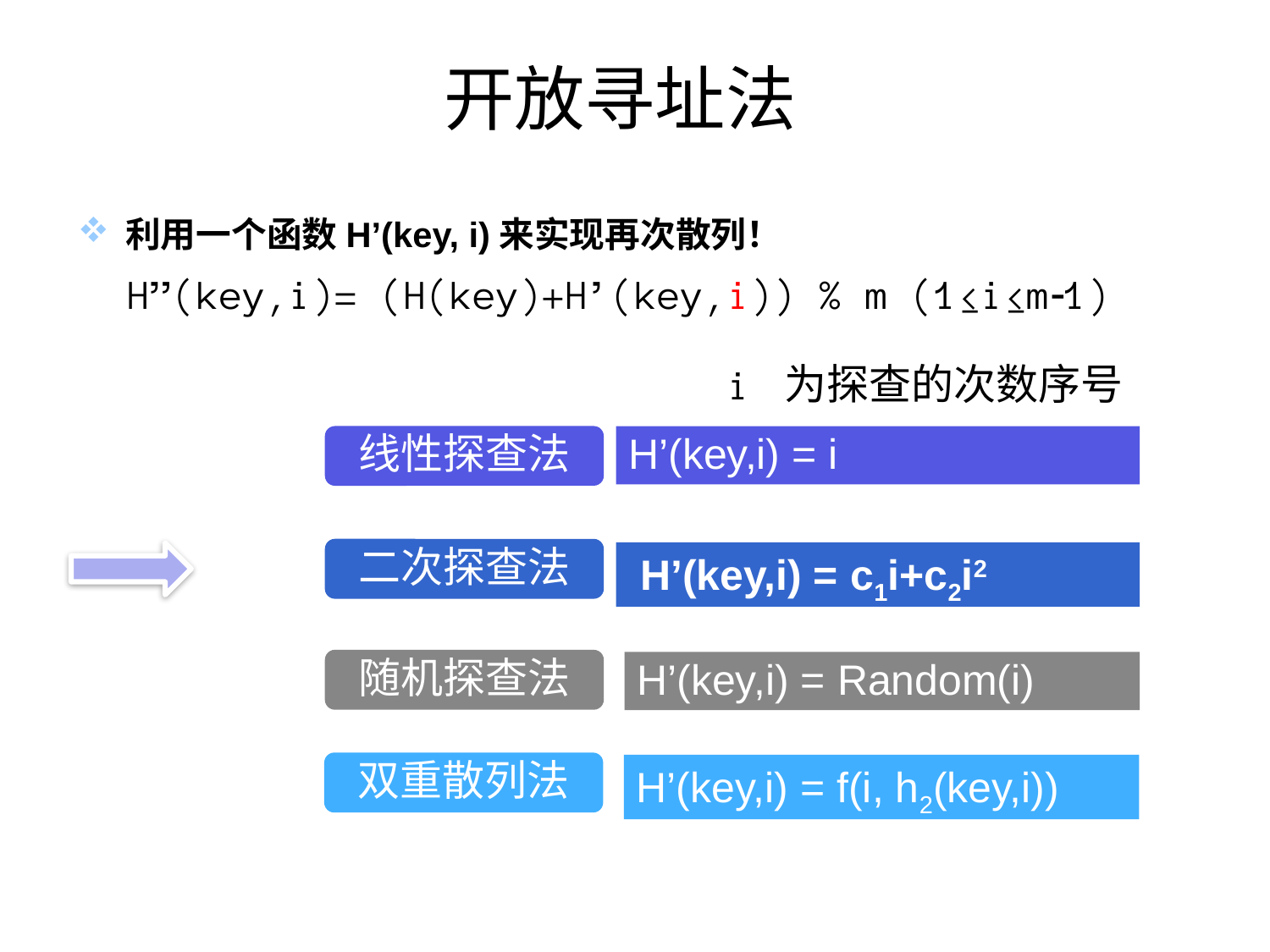

# 开放寻址法
利用一个函数H’(key, i)来实现再次散列！

H”(key,i)= (H(key)+H’(key,i)) % m (1≤i≤m−1)

                          i 为探查的次数序号
线性探查法
H’(key,i) = i
二次探查法
 H’(key,i) = c1i+c2i2

随机探查法
H’(key,i) = Random(i)
双重散列法
H’(key,i) = f(i, h2(key,i))
77